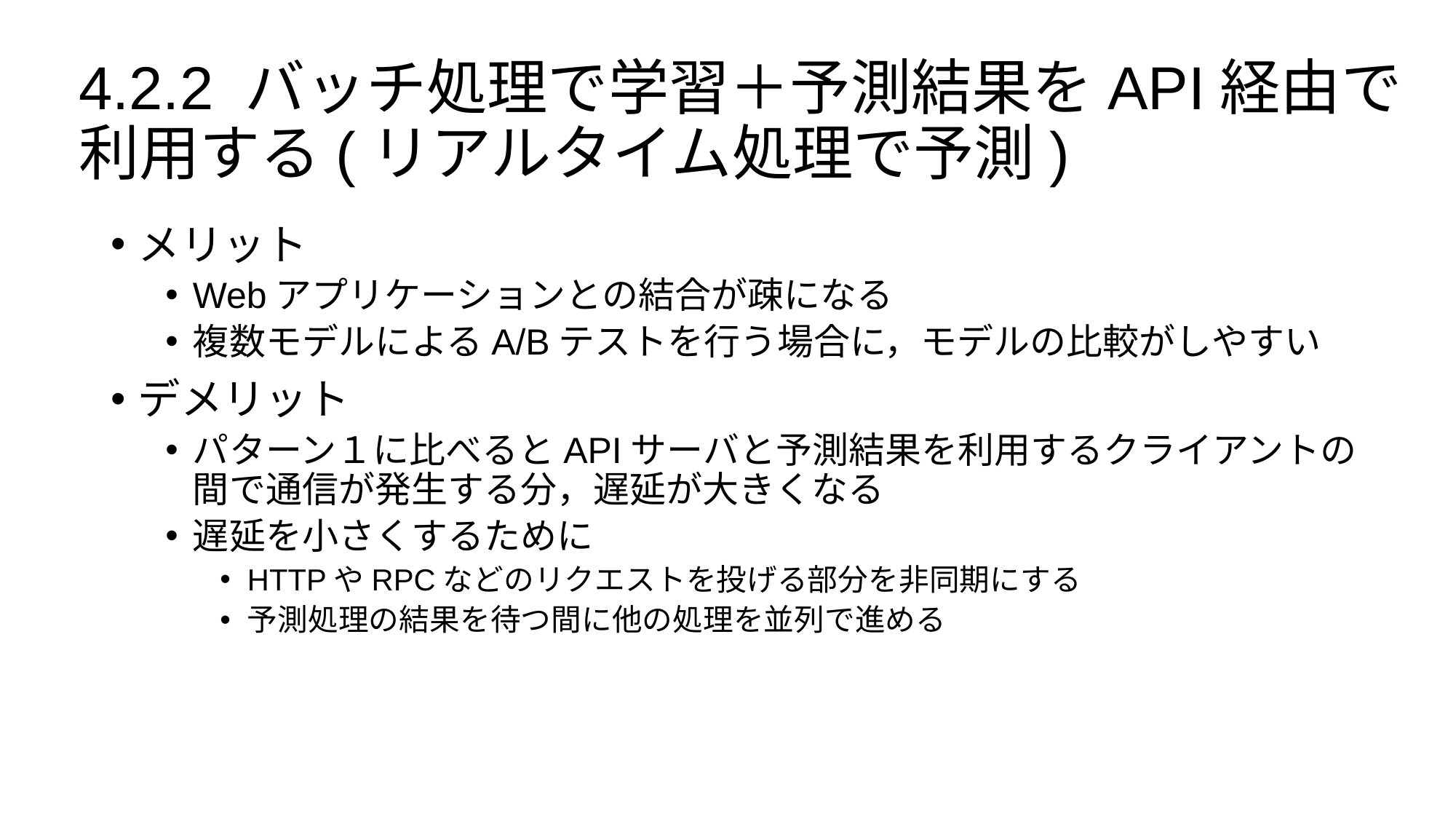

# 4.2.2 バッチ処理で学習＋予測結果をAPI経由で利用する(リアルタイム処理で予測)
メリット
Webアプリケーションとの結合が疎になる
複数モデルによるA/Bテストを行う場合に，モデルの比較がしやすい
デメリット
パターン１に比べるとAPIサーバと予測結果を利用するクライアントの間で通信が発生する分，遅延が大きくなる
遅延を小さくするために
HTTPやRPCなどのリクエストを投げる部分を非同期にする
予測処理の結果を待つ間に他の処理を並列で進める